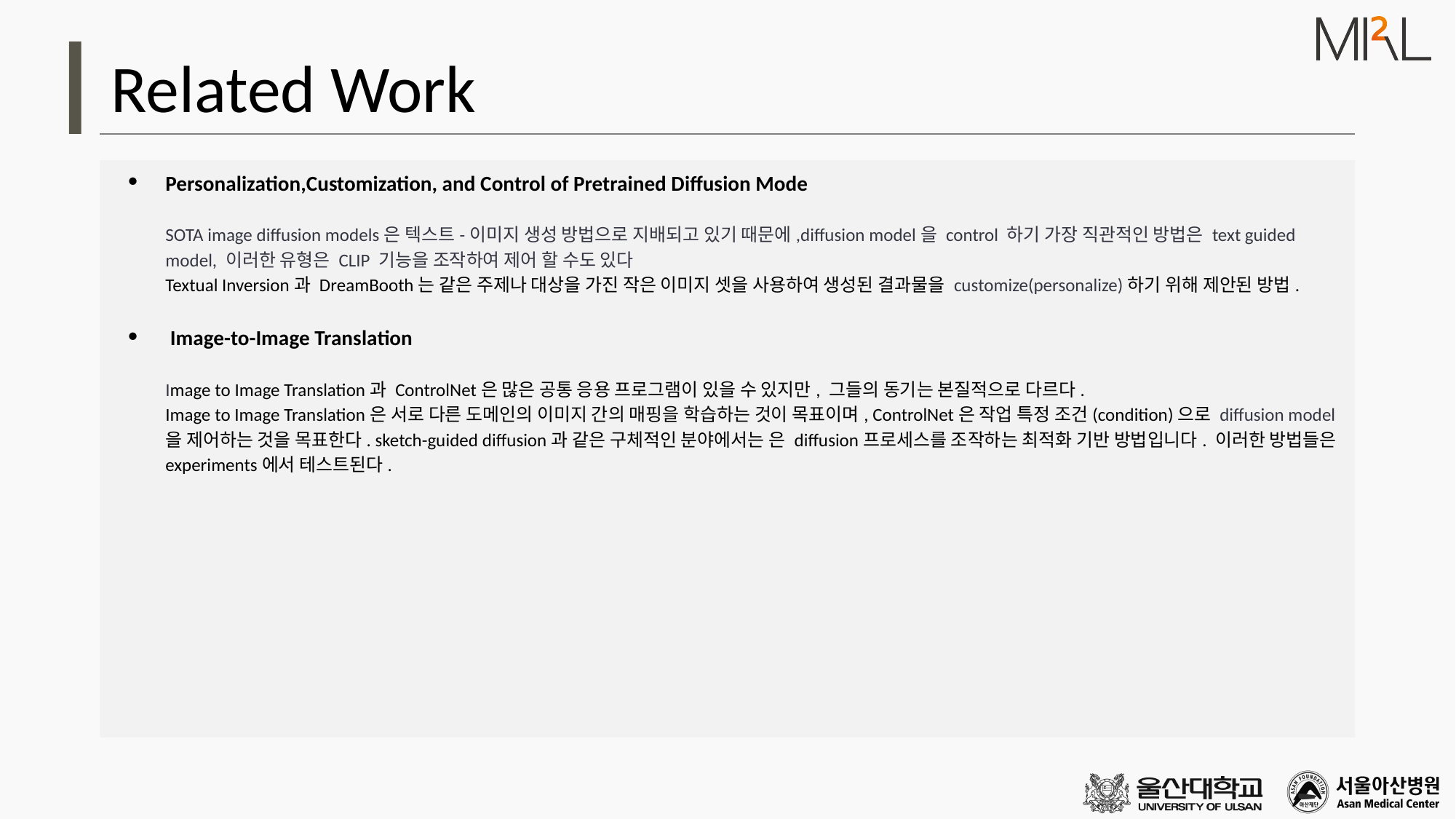

# Related Work
Personalization,Customization, and Control of Pretrained Diffusion Mode

SOTA image diffusion models은 텍스트-이미지 생성 방법으로 지배되고 있기 때문에,diffusion model을 control 하기 가장 직관적인 방법은 text guided model, 이러한 유형은 CLIP 기능을 조작하여 제어 할 수도 있다
Textual Inversion과 DreamBooth는 같은 주제나 대상을 가진 작은 이미지 셋을 사용하여 생성된 결과물을 customize(personalize)하기 위해 제안된 방법.

 Image-to-Image Translation

Image to Image Translation과 ControlNet은 많은 공통 응용 프로그램이 있을 수 있지만, 그들의 동기는 본질적으로 다르다.
Image to Image Translation은 서로 다른 도메인의 이미지 간의 매핑을 학습하는 것이 목표이며, ControlNet은 작업 특정 조건(condition)으로 diffusion model을 제어하는 것을 목표한다. sketch-guided diffusion과 같은 구체적인 분야에서는 은 diffusion프로세스를 조작하는 최적화 기반 방법입니다. 이러한 방법들은 experiments에서 테스트된다.